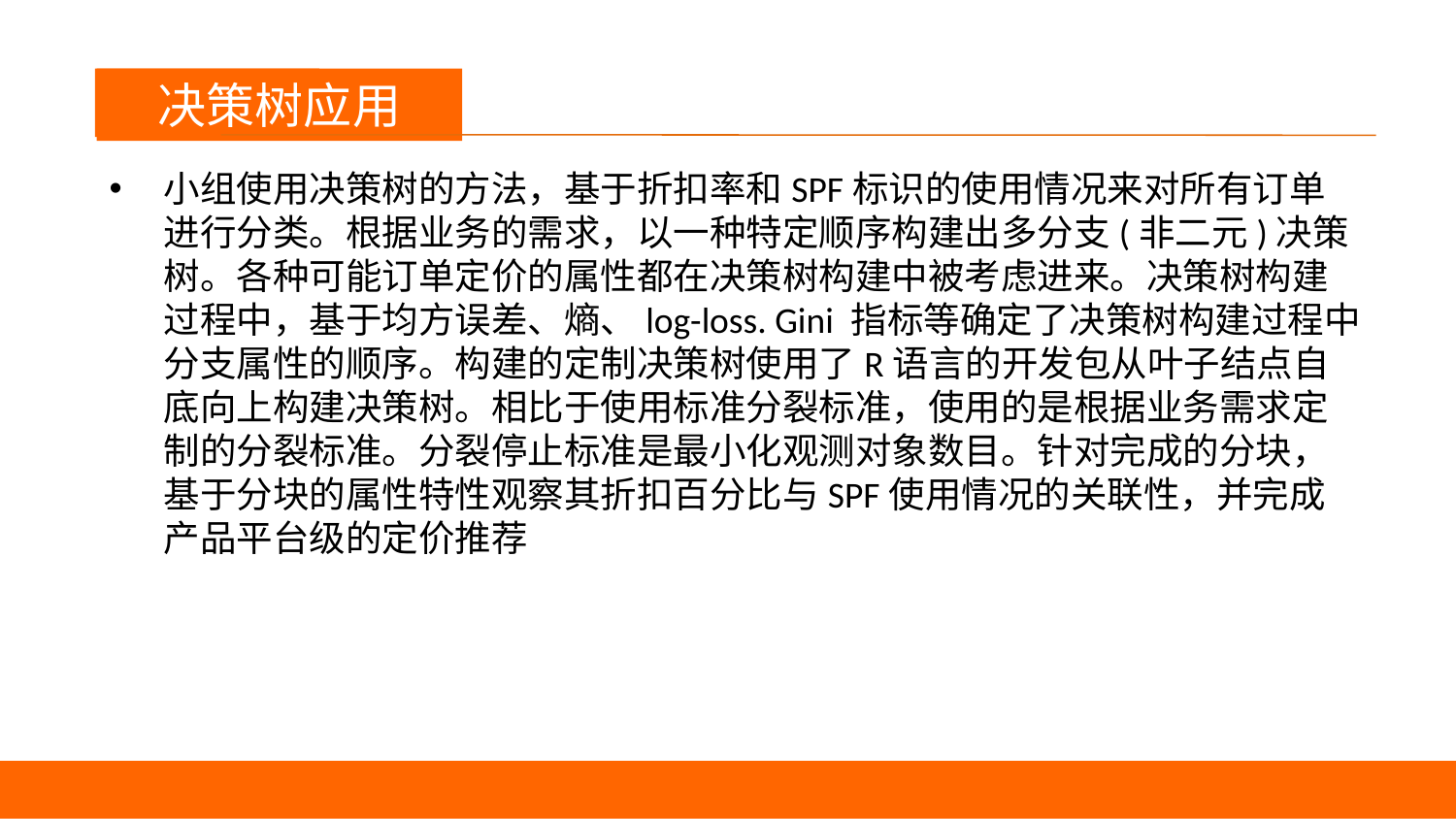

决策树应用
小组使用决策树的方法，基于折扣率和SPF标识的使用情况来对所有订单进行分类。根据业务的需求，以一种特定顺序构建出多分支(非二元)决策树。各种可能订单定价的属性都在决策树构建中被考虑进来。决策树构建过程中，基于均方误差、熵、log-loss. Gini 指标等确定了决策树构建过程中分支属性的顺序。构建的定制决策树使用了R语言的开发包从叶子结点自底向上构建决策树。相比于使用标准分裂标准，使用的是根据业务需求定制的分裂标准。分裂停止标准是最小化观测对象数目。针对完成的分块，基于分块的属性特性观察其折扣百分比与SPF使用情况的关联性，并完成产品平台级的定价推荐